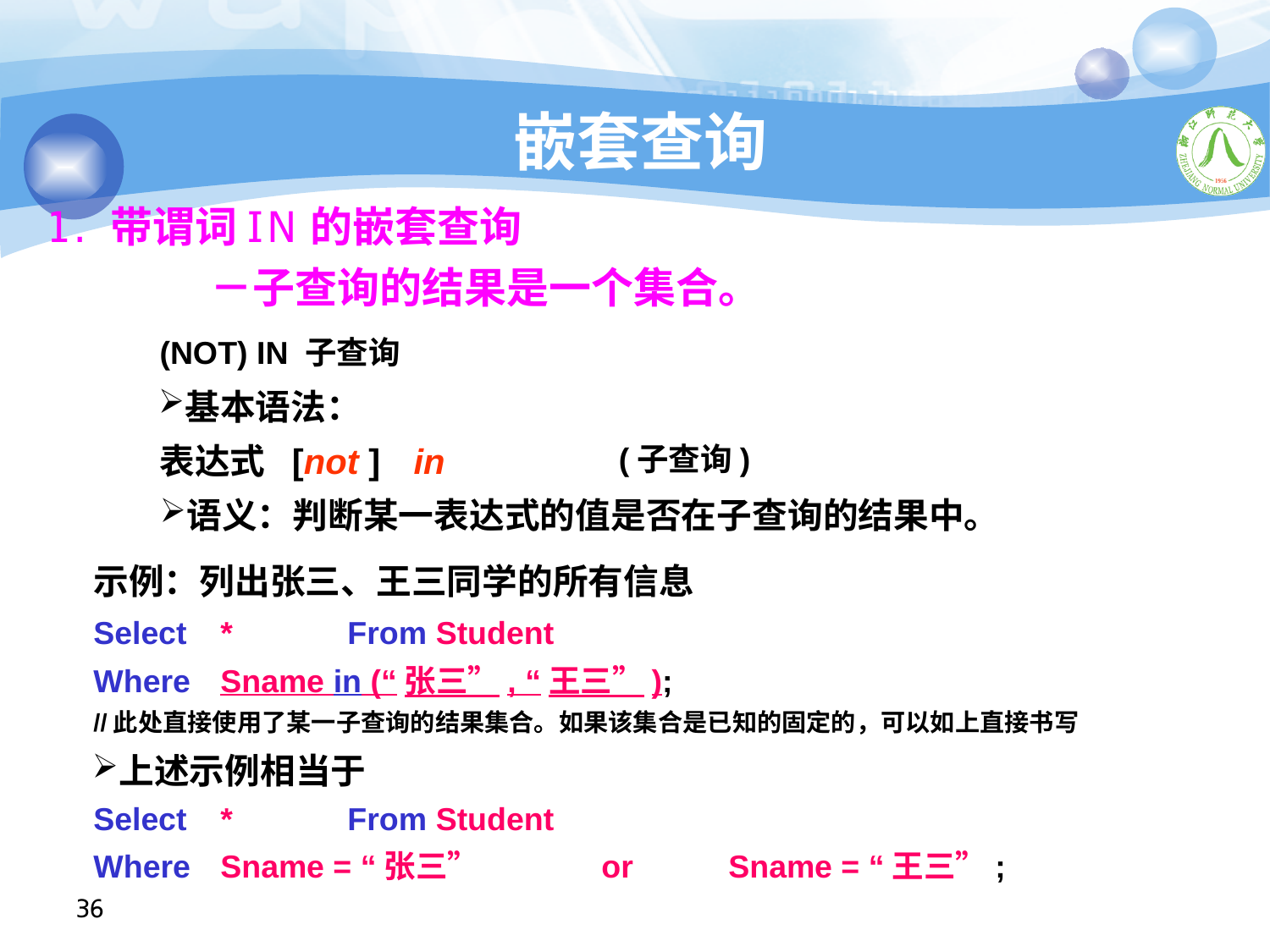

# 嵌套查询
1. 带谓词IN的嵌套查询
       －子查询的结果是一个集合。
(NOT) IN 子查询
基本语法：
表达式 [not ]	in
(子查询)
语义：判断某一表达式的值是否在子查询的结果中。
示例：列出张三、王三同学的所有信息
Select	*	From Student
Where	Sname in (“张三”, “王三”);
//此处直接使用了某一子查询的结果集合。如果该集合是已知的固定的，可以如上直接书写
上述示例相当于
Select	*	From Student
Where	Sname = “张三”	or	Sname = “王三”;
36